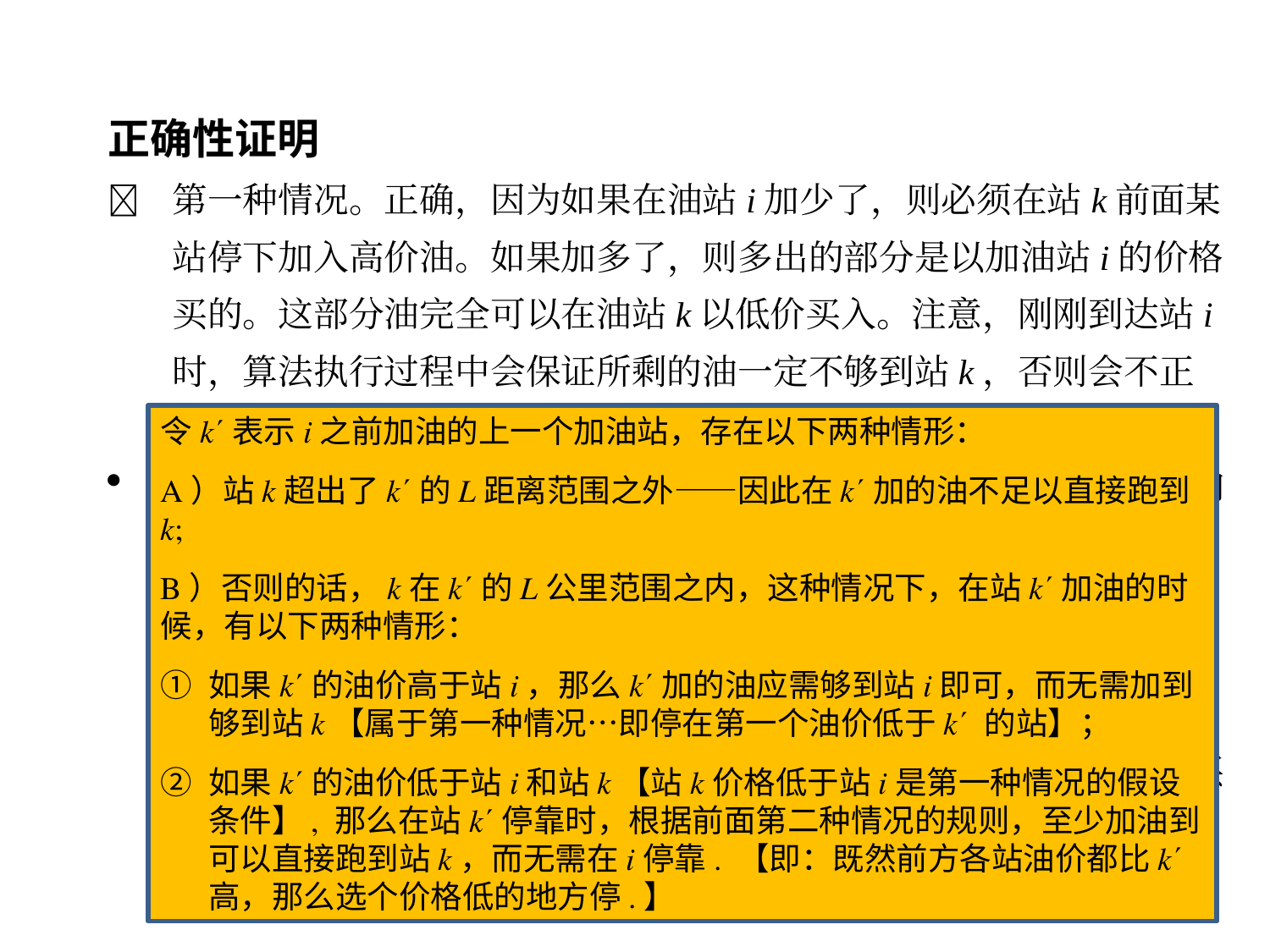

正确性证明
•	第一种情况。正确，因为如果在油站i加少了，则必须在站k前面某站停下加入高价油。如果加多了，则多出的部分是以加油站i的价格买的。这部分油完全可以在油站k以低价买入。注意，刚刚到达站i时，算法执行过程中会保证所剩的油一定不够到站k，否则会不正确。
第二种情况。正确，因为i号加油站的价格是最便宜的，在L公里内任何地方油价都大于等于P[i]。所以必需在加油站i处加满油。
但是我们必需在L公里内停在某处。停在哪呢？——停在前方L
公里范围内（不含站i）价格最低的那个油站（即所选站k）
在站k之后停下加的油会更贵(至少一部分油可以在站k买到)，
在站k之前停下不会比油站k便宜。这部分油也可以在油站k买到。	注意，不要加入可以开到油站n+1以外的油。因为设定P[n+1] = 0这种情形当然也不会发生。它属于第一种情况。
令k′表示i之前加油的上一个加油站，存在以下两种情形：
A）站k超出了k′的L距离范围之外——因此在k′加的油不足以直接跑到k;
B）否则的话，k在k′的L公里范围之内，这种情况下，在站k′加油的时候，有以下两种情形：
如果k′的油价高于站i，那么k′加的油应需够到站i即可，而无需加到够到站k【属于第一种情况…即停在第一个油价低于k′ 的站】；
如果k′的油价低于站i和站k【站k价格低于站i是第一种情况的假设条件】, 那么在站k′停靠时，根据前面第二种情况的规则，至少加油到可以直接跑到站k，而无需在i停靠. 【即：既然前方各站油价都比k′高，那么选个价格低的地方停.】
7-56